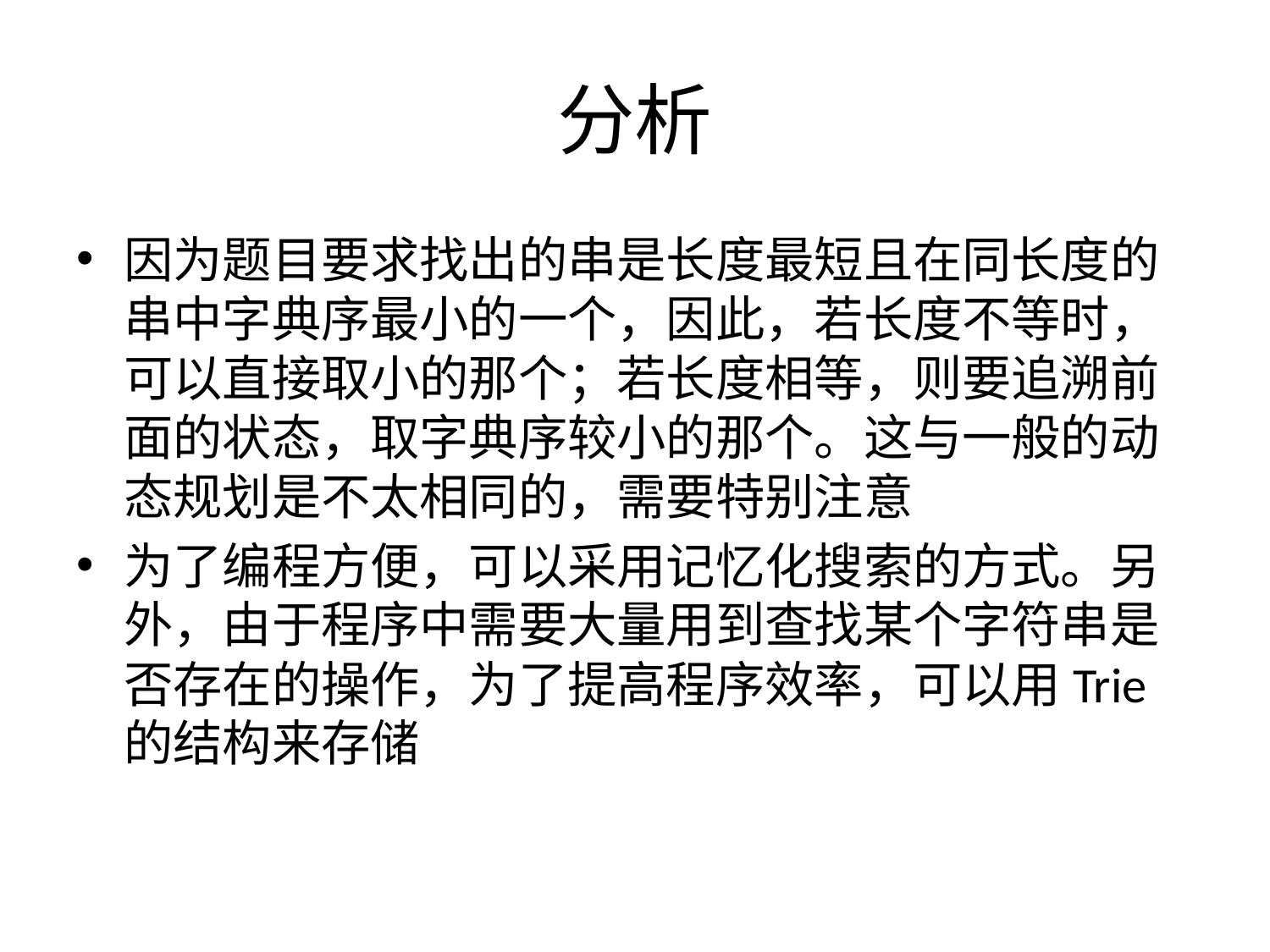

# 分析
因为题目要求找出的串是长度最短且在同长度的串中字典序最小的一个，因此，若长度不等时，可以直接取小的那个；若长度相等，则要追溯前面的状态，取字典序较小的那个。这与一般的动态规划是不太相同的，需要特别注意
为了编程方便，可以采用记忆化搜索的方式。另外，由于程序中需要大量用到查找某个字符串是否存在的操作，为了提高程序效率，可以用Trie的结构来存储